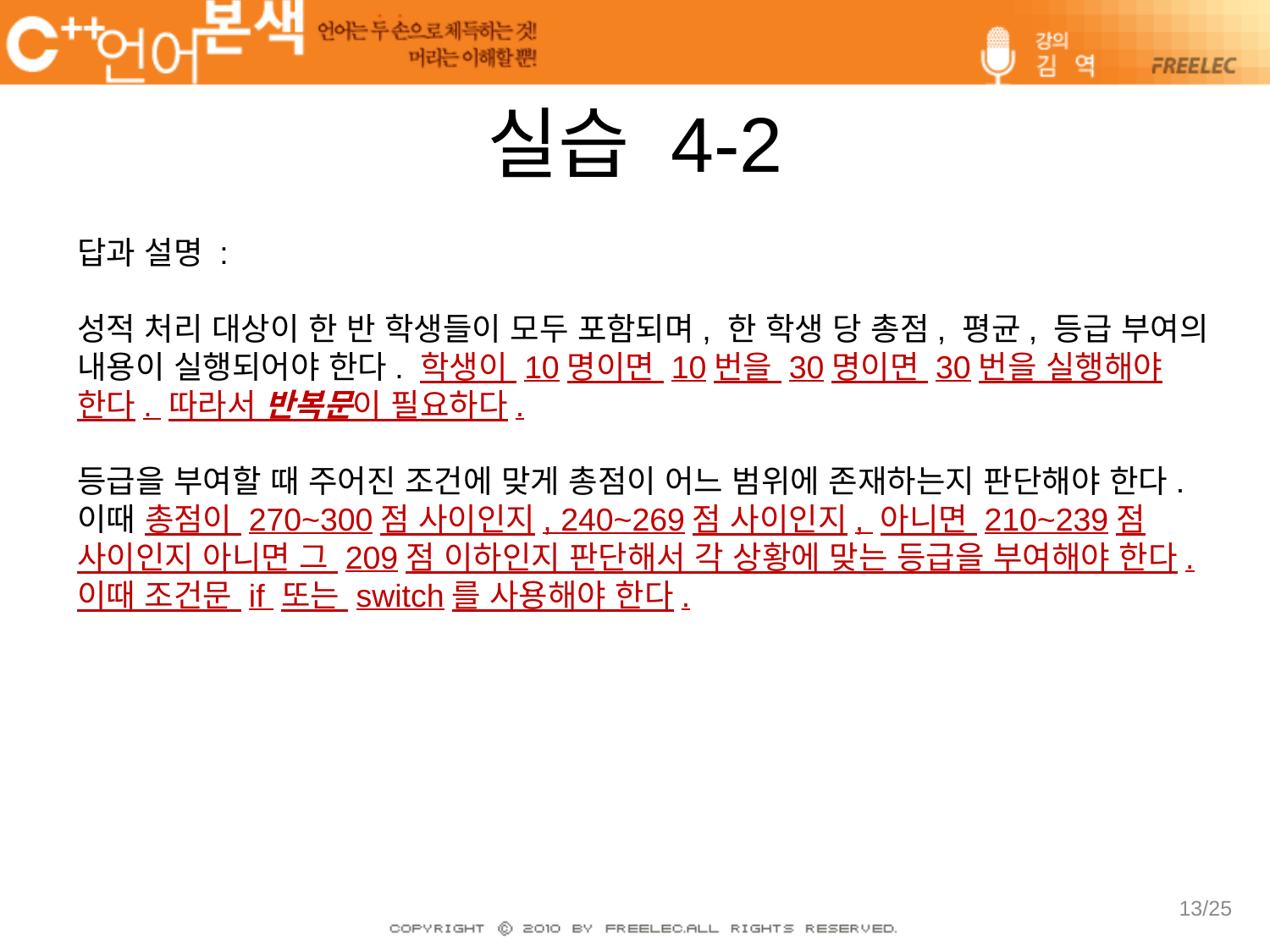

# 실습 4-2
답과 설명 :

성적 처리 대상이 한 반 학생들이 모두 포함되며, 한 학생 당 총점, 평균, 등급 부여의 내용이 실행되어야 한다. 학생이 10명이면 10번을 30명이면 30번을 실행해야 한다. 따라서 반복문이 필요하다.

등급을 부여할 때 주어진 조건에 맞게 총점이 어느 범위에 존재하는지 판단해야 한다. 이때 총점이 270~300점 사이인지, 240~269점 사이인지, 아니면 210~239점 사이인지 아니면 그 209점 이하인지 판단해서 각 상황에 맞는 등급을 부여해야 한다. 이때 조건문 if 또는 switch를 사용해야 한다.

13/25